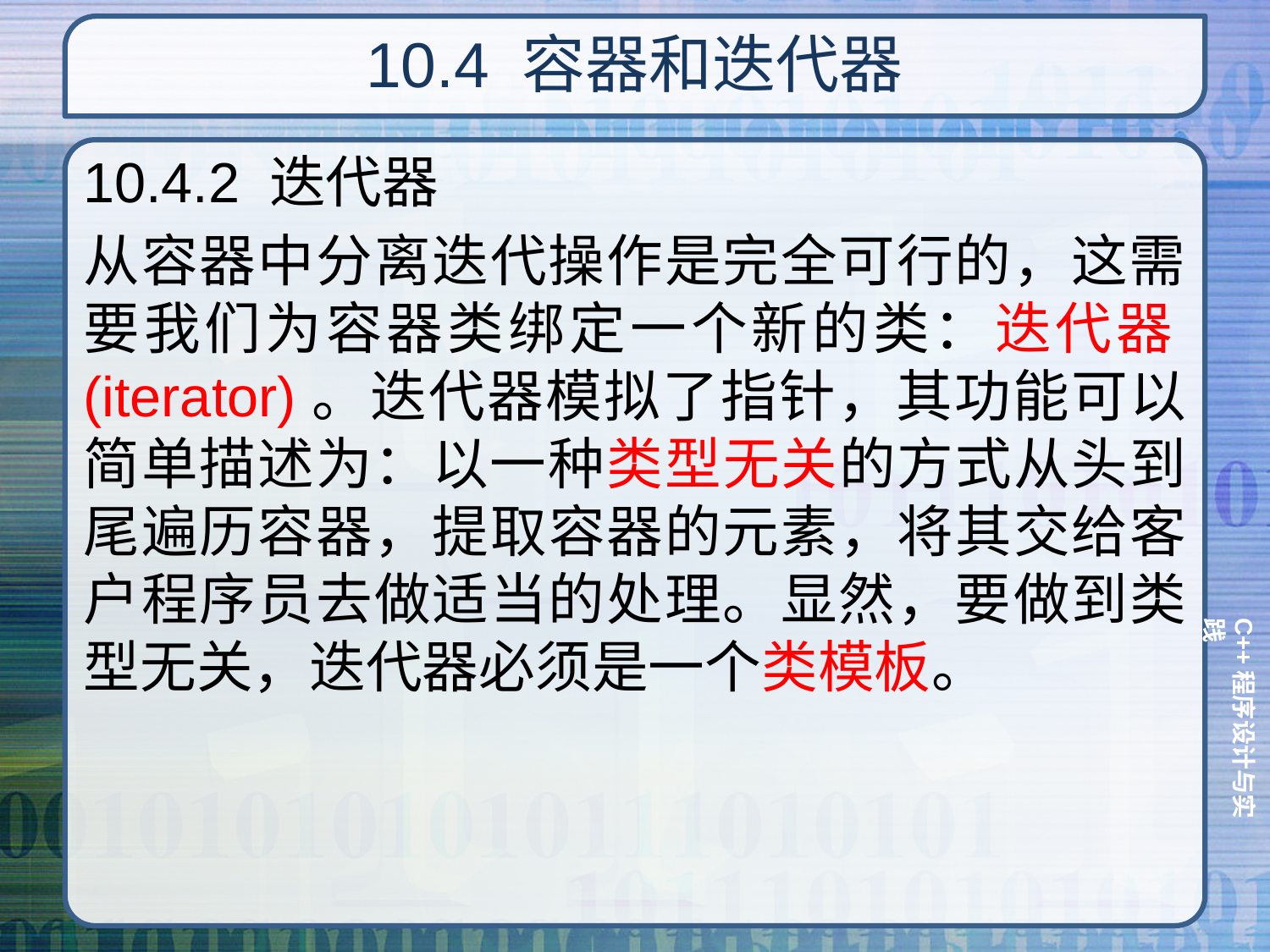

# 10.4 容器和迭代器
10.4.2 迭代器
从容器中分离迭代操作是完全可行的，这需要我们为容器类绑定一个新的类：迭代器(iterator)。迭代器模拟了指针，其功能可以简单描述为：以一种类型无关的方式从头到尾遍历容器，提取容器的元素，将其交给客户程序员去做适当的处理。显然，要做到类型无关，迭代器必须是一个类模板。